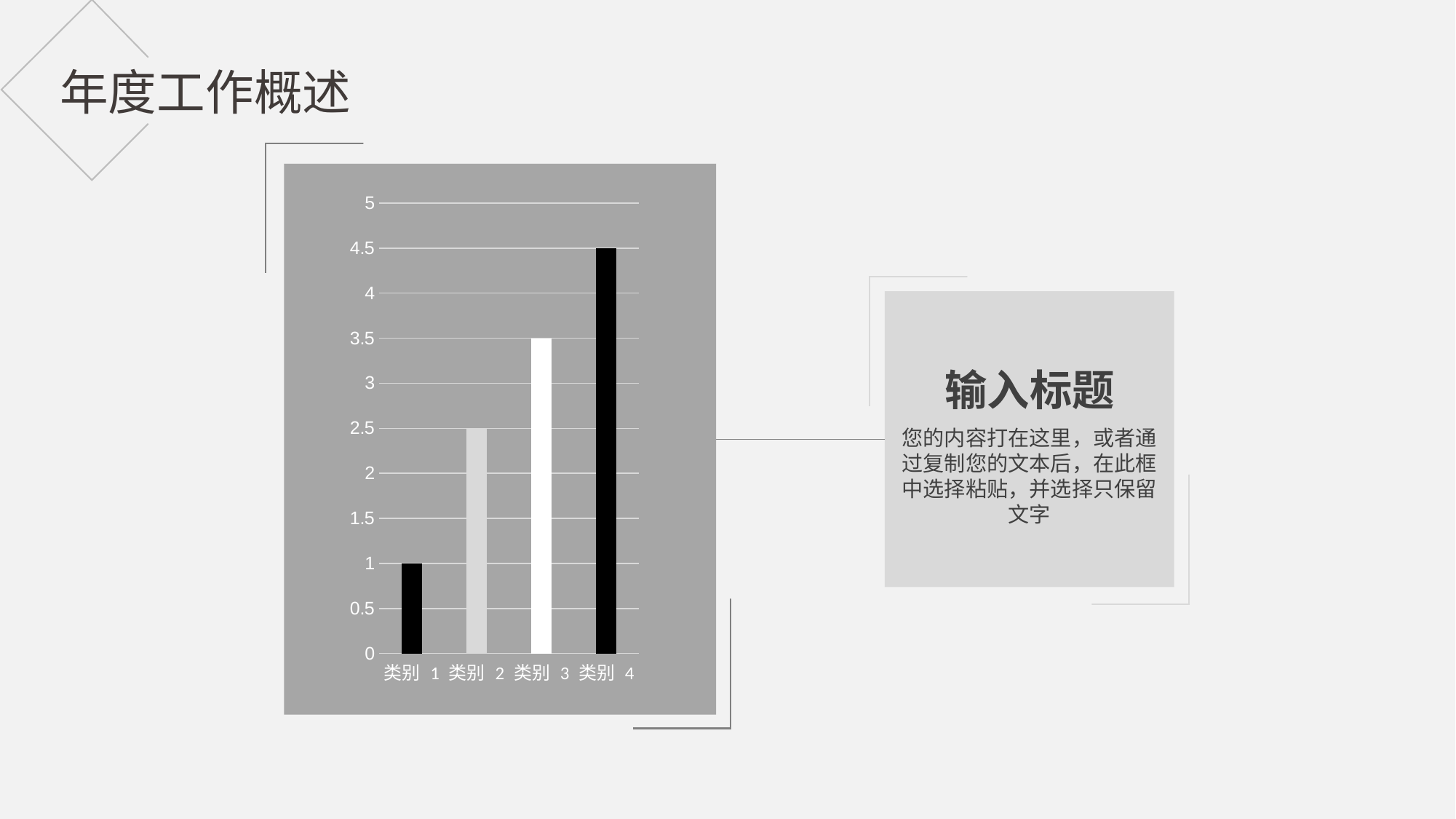

年度工作概述

### Chart

| Category | 系列 1 |
|---|---|
| 类别 1 | 1.0 |
| 类别 2 | 2.5 |
| 类别 3 | 3.5 |
| 类别 4 | 4.5 |

输入标题
您的内容打在这里，或者通过复制您的文本后，在此框中选择粘贴，并选择只保留文字